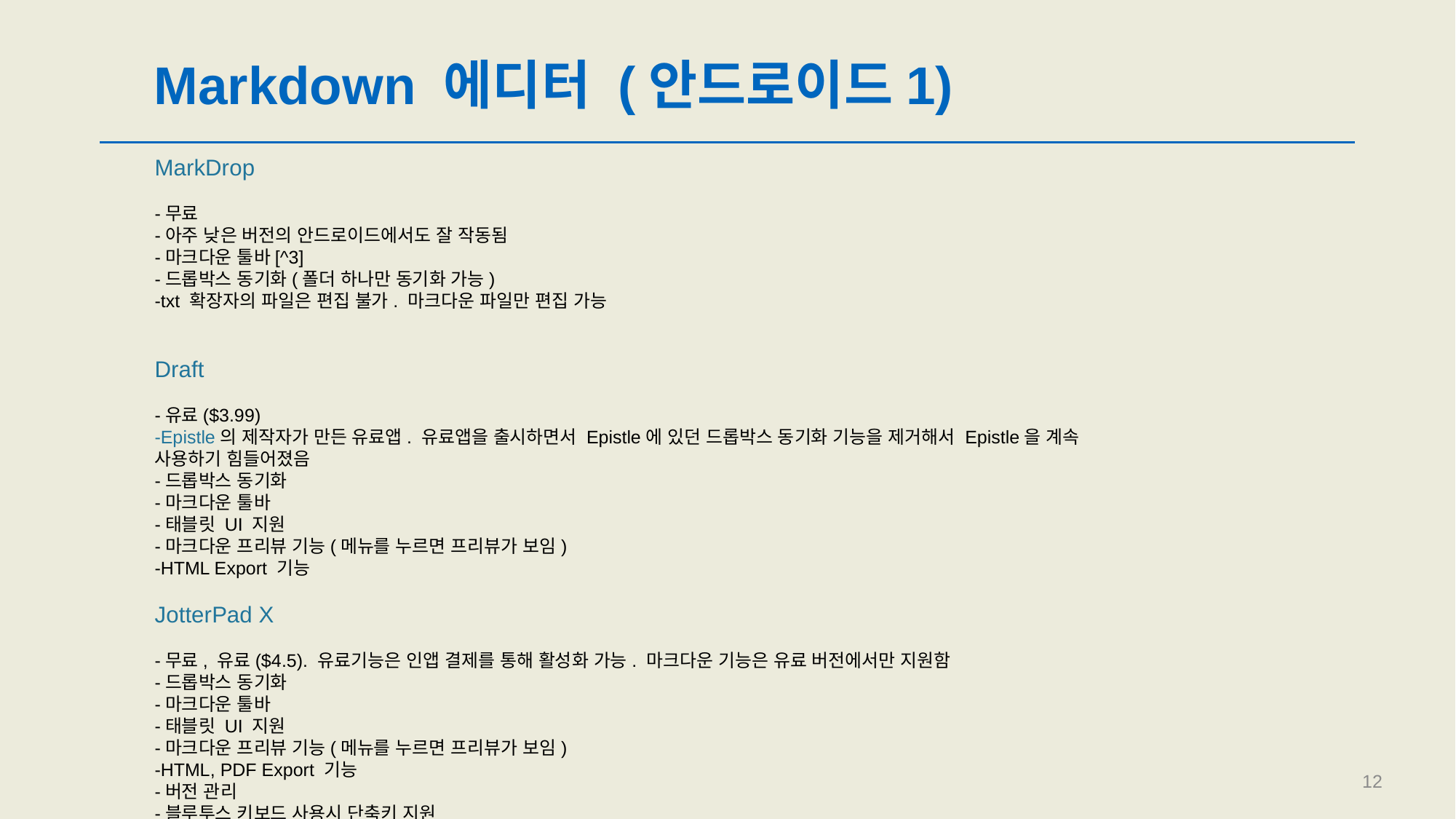

# Markdown 에디터 (안드로이드1)
MarkDrop

-무료
-아주 낮은 버전의 안드로이드에서도 잘 작동됨
-마크다운 툴바[^3]
-드롭박스 동기화(폴더 하나만 동기화 가능)
-txt 확장자의 파일은 편집 불가. 마크다운 파일만 편집 가능

Draft

-유료($3.99)
-Epistle의 제작자가 만든 유료앱. 유료앱을 출시하면서 Epistle에 있던 드롭박스 동기화 기능을 제거해서 Epistle을 계속 사용하기 힘들어졌음
-드롭박스 동기화
-마크다운 툴바
-태블릿 UI 지원
-마크다운 프리뷰 기능(메뉴를 누르면 프리뷰가 보임)
-HTML Export 기능

JotterPad X

-무료, 유료($4.5). 유료기능은 인앱 결제를 통해 활성화 가능. 마크다운 기능은 유료 버전에서만 지원함
-드롭박스 동기화
-마크다운 툴바
-태블릿 UI 지원
-마크다운 프리뷰 기능(메뉴를 누르면 프리뷰가 보임)
-HTML, PDF Export 기능
-버전 관리
-블루투스 키보드 사용시 단축키 지원

12